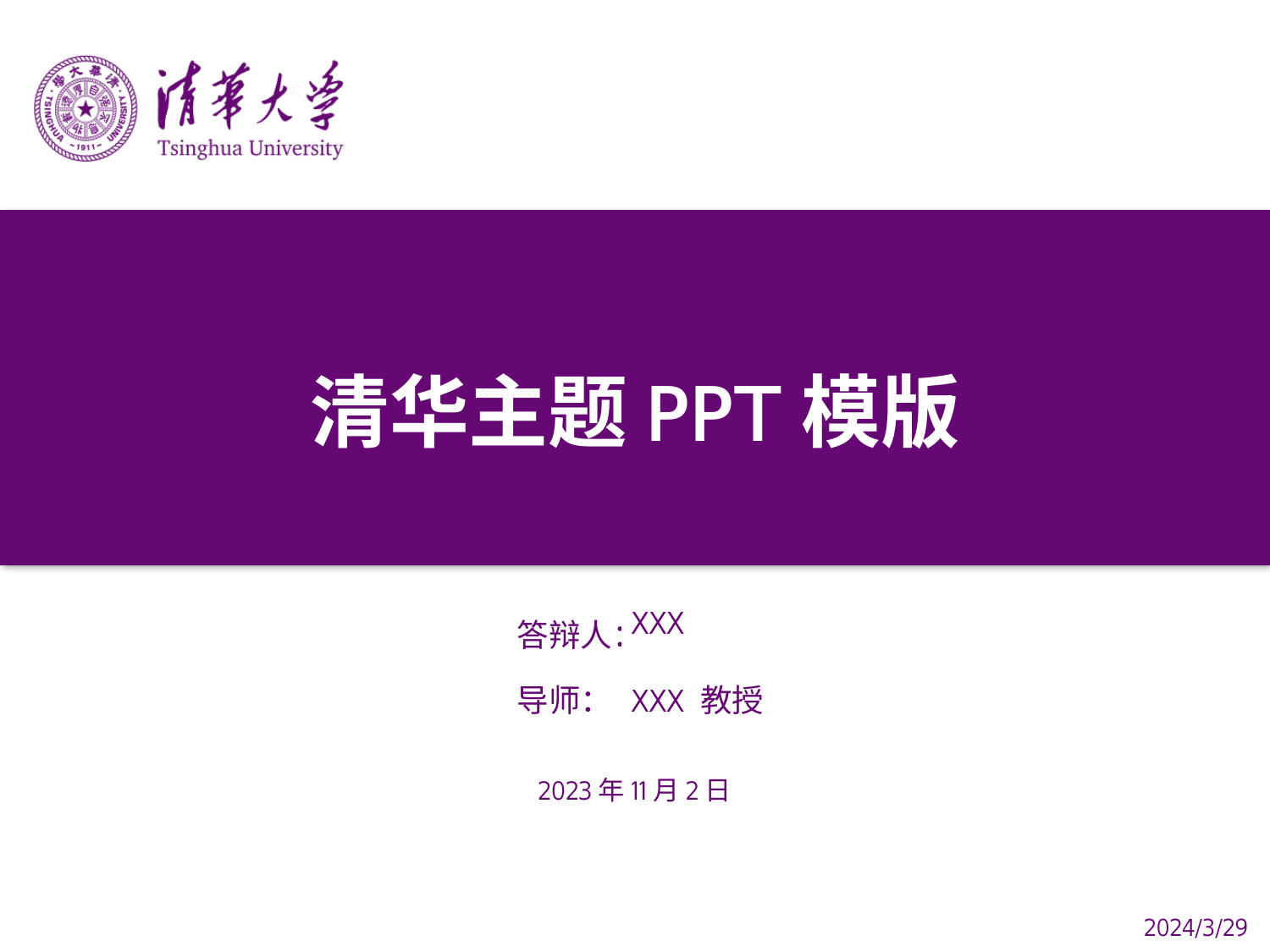

# 清华主题PPT模版
| 答辩人： | XXX |
| --- | --- |
| 导师： | XXX 教授 |
2023年11月2日